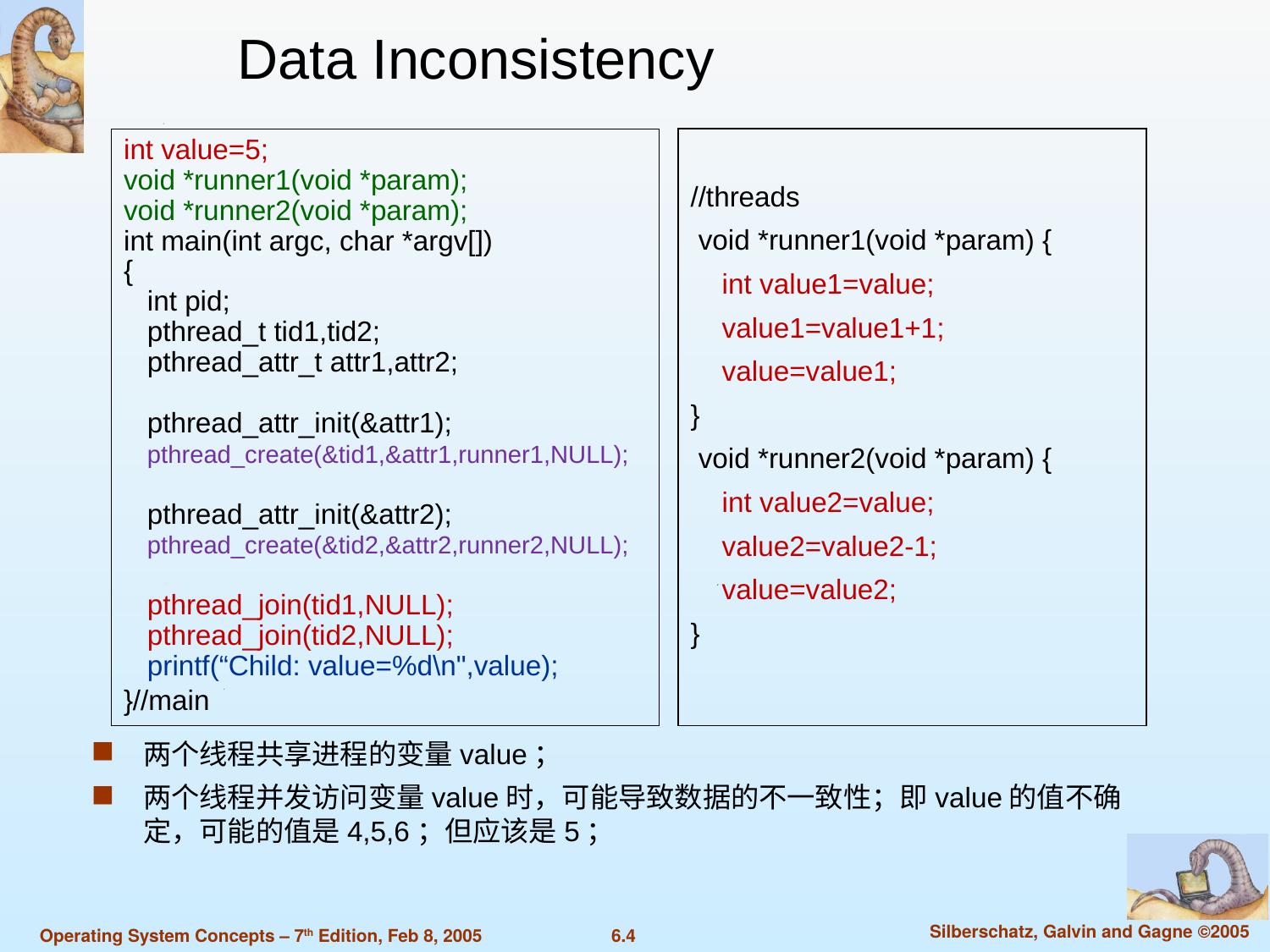

Data Inconsistency
int value=5;
void *runner1(void *param);
void *runner2(void *param);
int main(int argc, char *argv[])
{
   int pid;
   pthread_t tid1,tid2;
   pthread_attr_t attr1,attr2;

   pthread_attr_init(&attr1);
   pthread_create(&tid1,&attr1,runner1,NULL);
   pthread_attr_init(&attr2);
   pthread_create(&tid2,&attr2,runner2,NULL);

   pthread_join(tid1,NULL);
   pthread_join(tid2,NULL);
   printf(“Child: value=%d\n",value);
}//main

//threads
 void *runner1(void *param) {
    int value1=value;
    value1=value1+1;
    value=value1;
}
 void *runner2(void *param) {
    int value2=value;
    value2=value2-1;
    value=value2;
}

两个线程共享进程的变量value；
两个线程并发访问变量value时，可能导致数据的不一致性；即value的值不确定，可能的值是4,5,6；但应该是5；